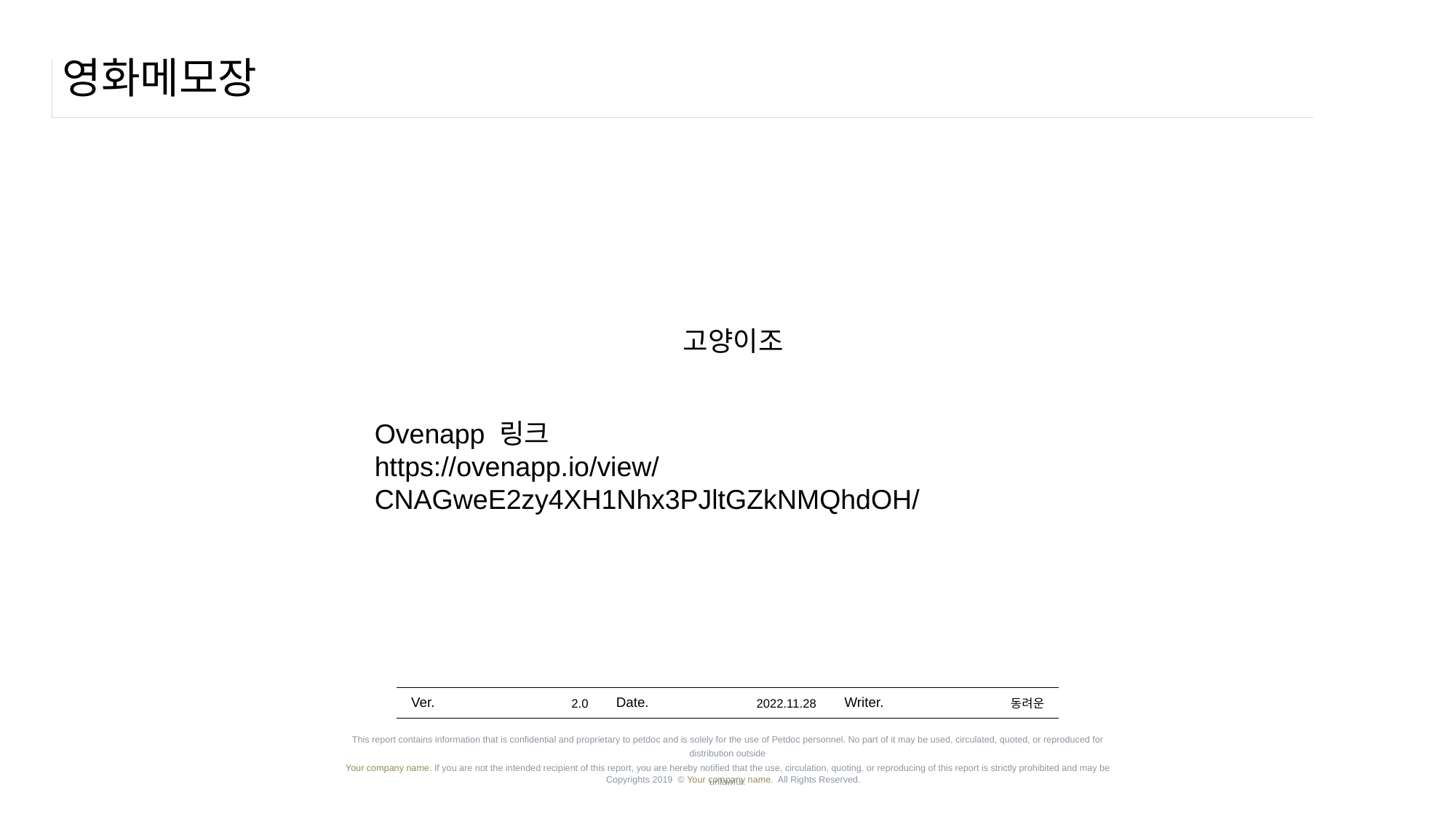

# 영화메모장
고양이조
Ovenapp 링크
https://ovenapp.io/view/CNAGweE2zy4XH1Nhx3PJltGZkNMQhdOH/
2022.11.28
동려운
2.0